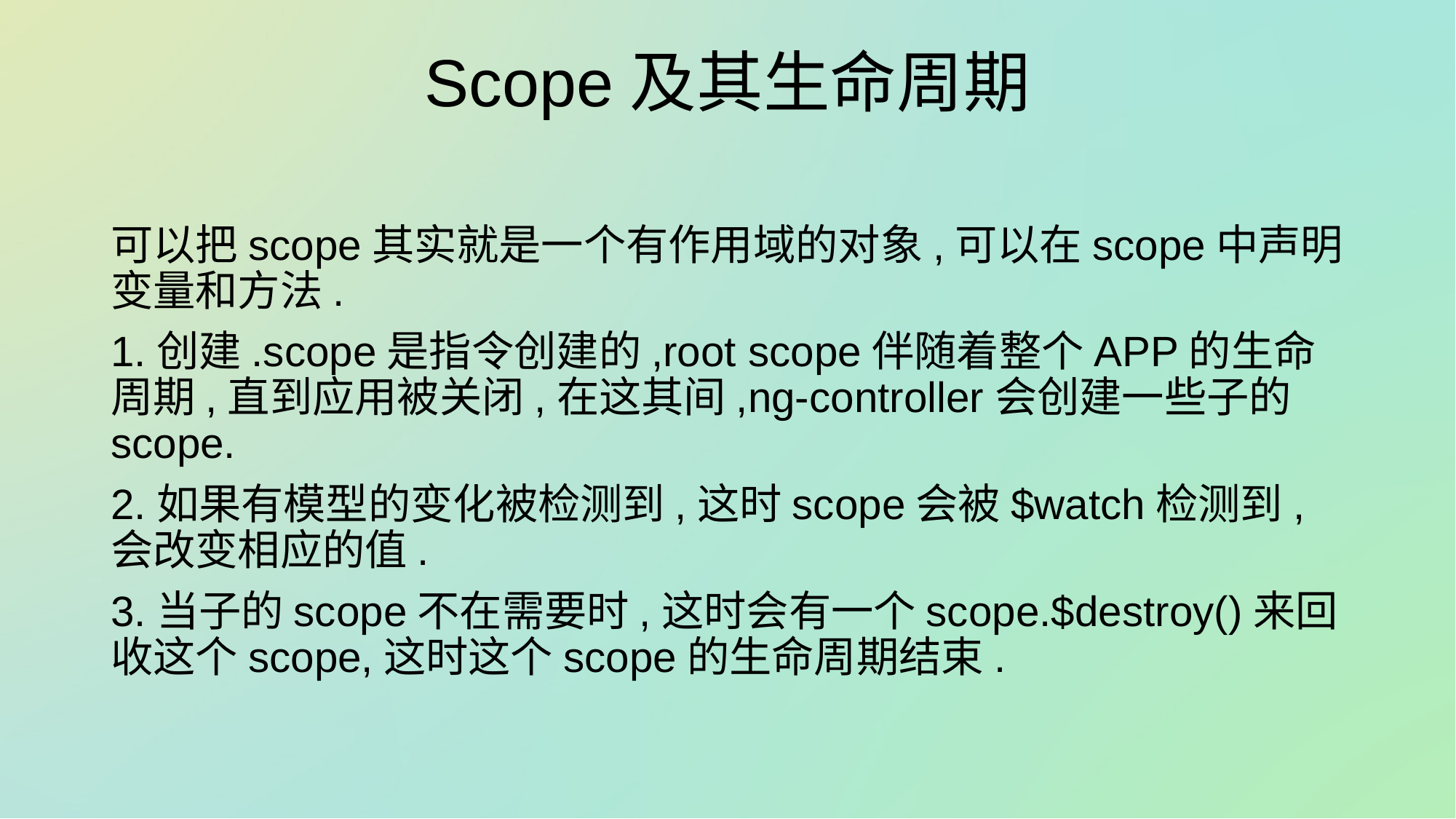

# Scope及其生命周期
可以把scope其实就是一个有作用域的对象,可以在scope中声明变量和方法.
1.创建.scope是指令创建的,root scope伴随着整个APP的生命周期,直到应用被关闭,在这其间,ng-controller会创建一些子的scope.
2.如果有模型的变化被检测到,这时scope会被$watch检测到,会改变相应的值.
3.当子的scope不在需要时,这时会有一个scope.$destroy()来回收这个scope,这时这个scope的生命周期结束.